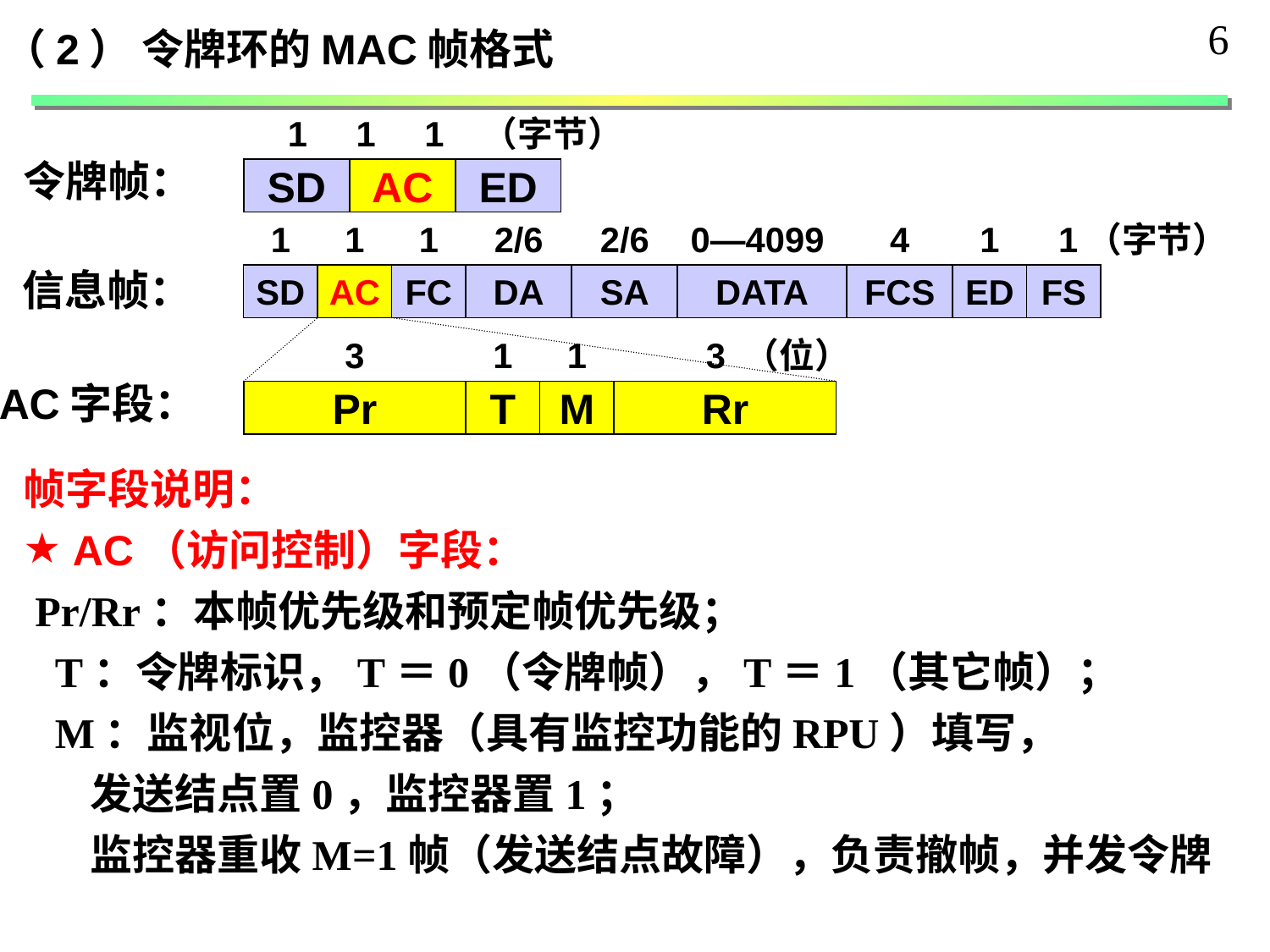

6
（2） 令牌环的MAC帧格式

1     1     1   （字节）
令牌帧：
SD
AC
ED
1
1
1
2/6
2/6
0—4099
4
1
1（字节）
信息帧：
SD
AC
FC
DA
SA
DATA
FCS
ED
FS

3
1
1
Pr
T
M
Rr
3 （位）
AC字段：
帧字段说明：
 AC（访问控制）字段：
 Pr/Rr：本帧优先级和预定帧优先级；
   T：令牌标识，T＝0（令牌帧），T＝1（其它帧）；
   M：监视位，监控器（具有监控功能的RPU）填写，
      发送结点置0，监控器置1；
      监控器重收M=1帧（发送结点故障），负责撤帧，并发令牌